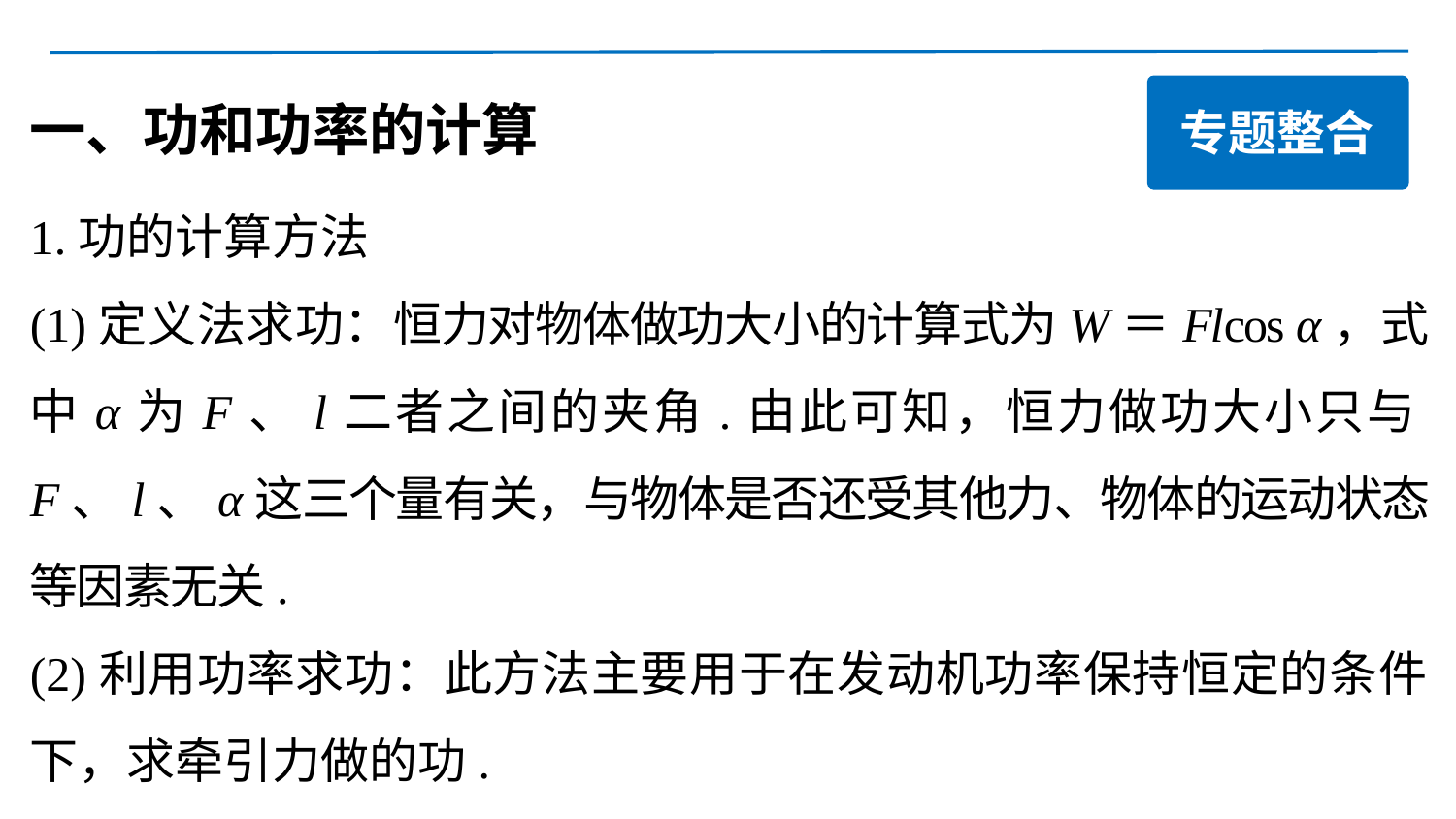

一、功和功率的计算
专题整合
1.功的计算方法
(1)定义法求功：恒力对物体做功大小的计算式为W＝Flcos α，式中α为F、l二者之间的夹角.由此可知，恒力做功大小只与F、l、α这三个量有关，与物体是否还受其他力、物体的运动状态等因素无关.
(2)利用功率求功：此方法主要用于在发动机功率保持恒定的条件下，求牵引力做的功.
(3)利用动能定理或功能关系求功.